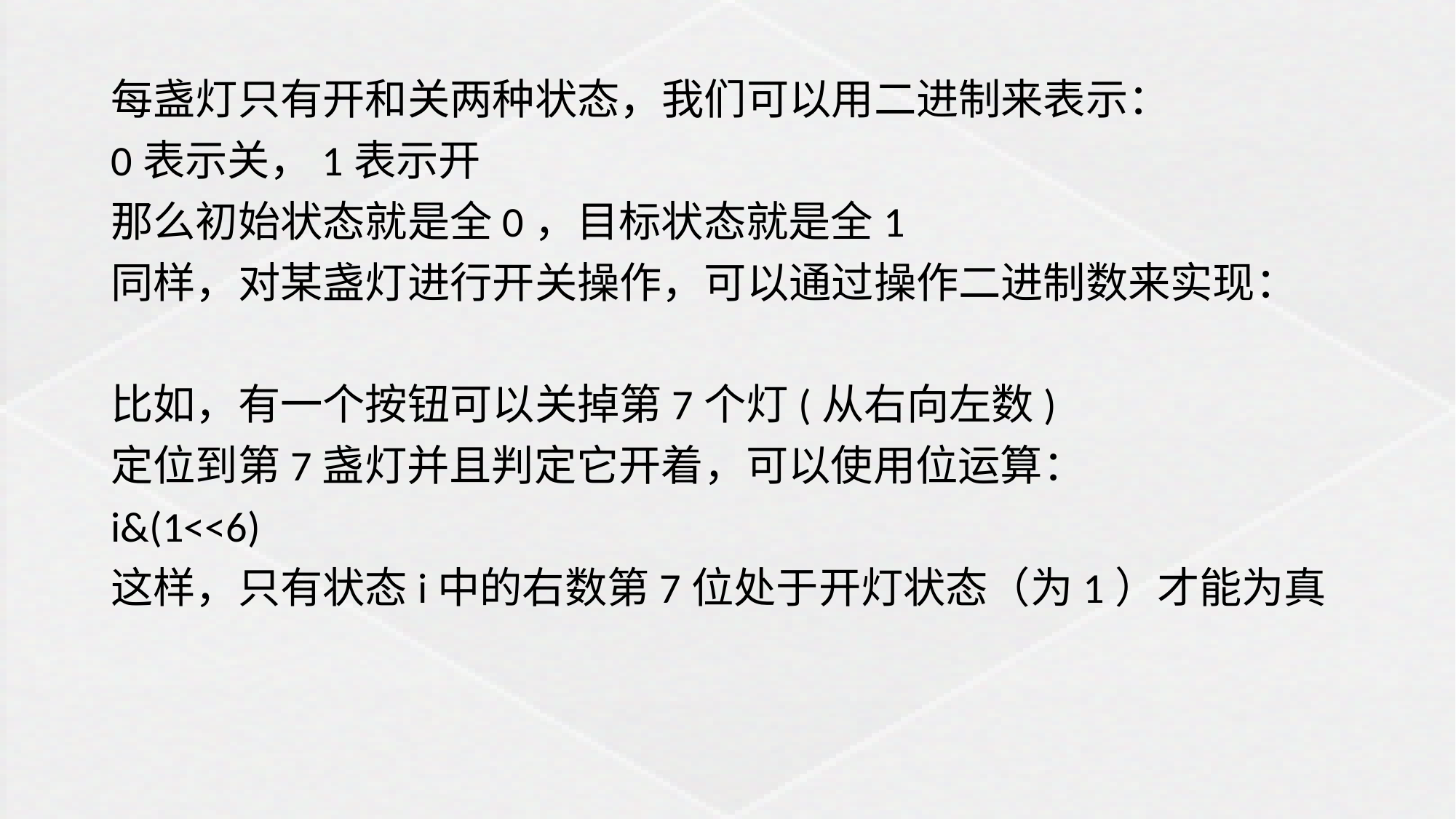

每盏灯只有开和关两种状态，我们可以用二进制来表示：
0表示关，1表示开
那么初始状态就是全0，目标状态就是全1
同样，对某盏灯进行开关操作，可以通过操作二进制数来实现：

比如，有一个按钮可以关掉第7个灯(从右向左数)
定位到第7盏灯并且判定它开着，可以使用位运算：
i&(1<<6)
这样，只有状态i中的右数第7位处于开灯状态（为1）才能为真